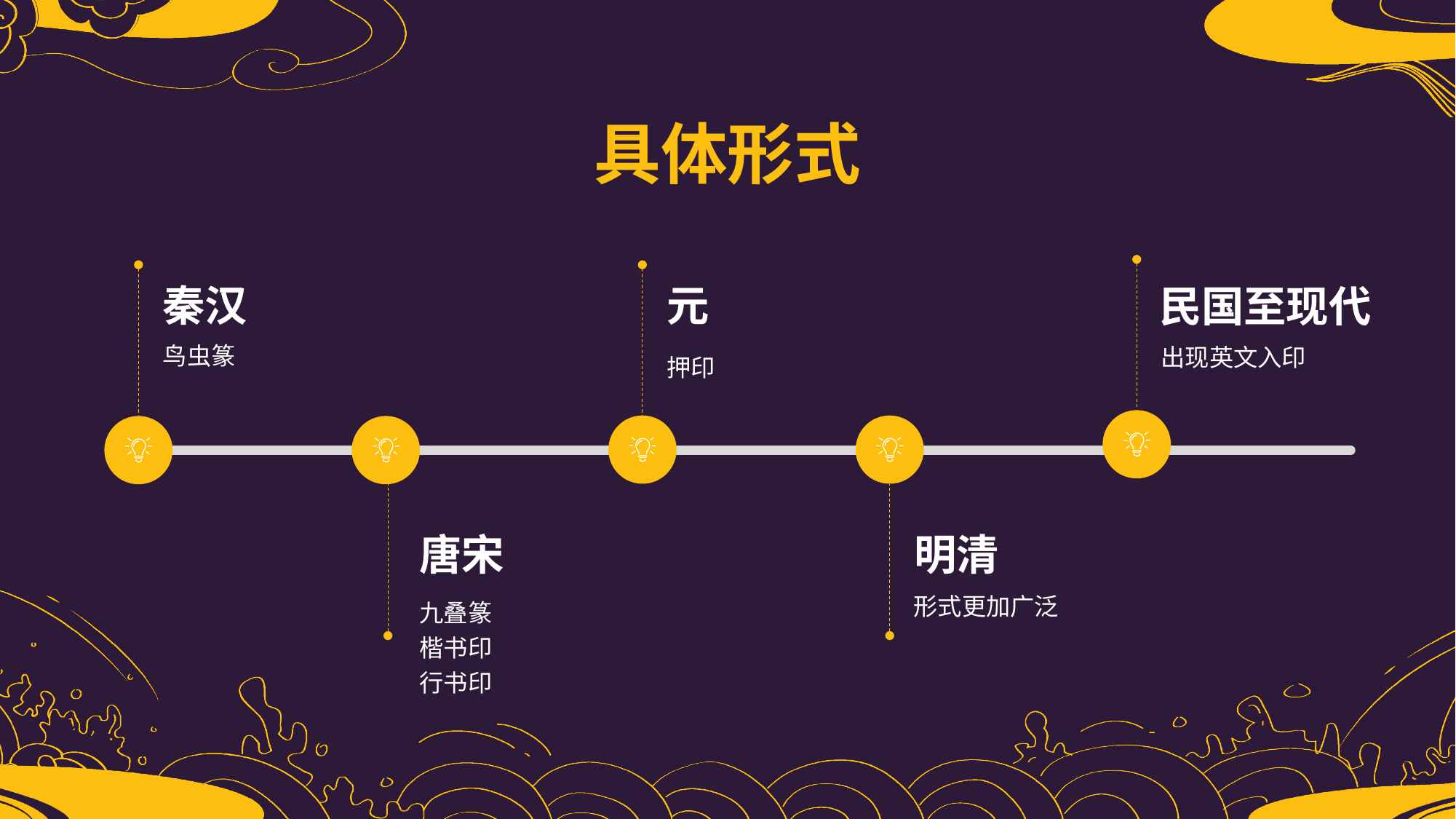

具体形式
民国至现代
出现英文入印

元
押印

秦汉
鸟虫篆

明清
形式更加广泛

唐宋
九叠篆
楷书印
行书印